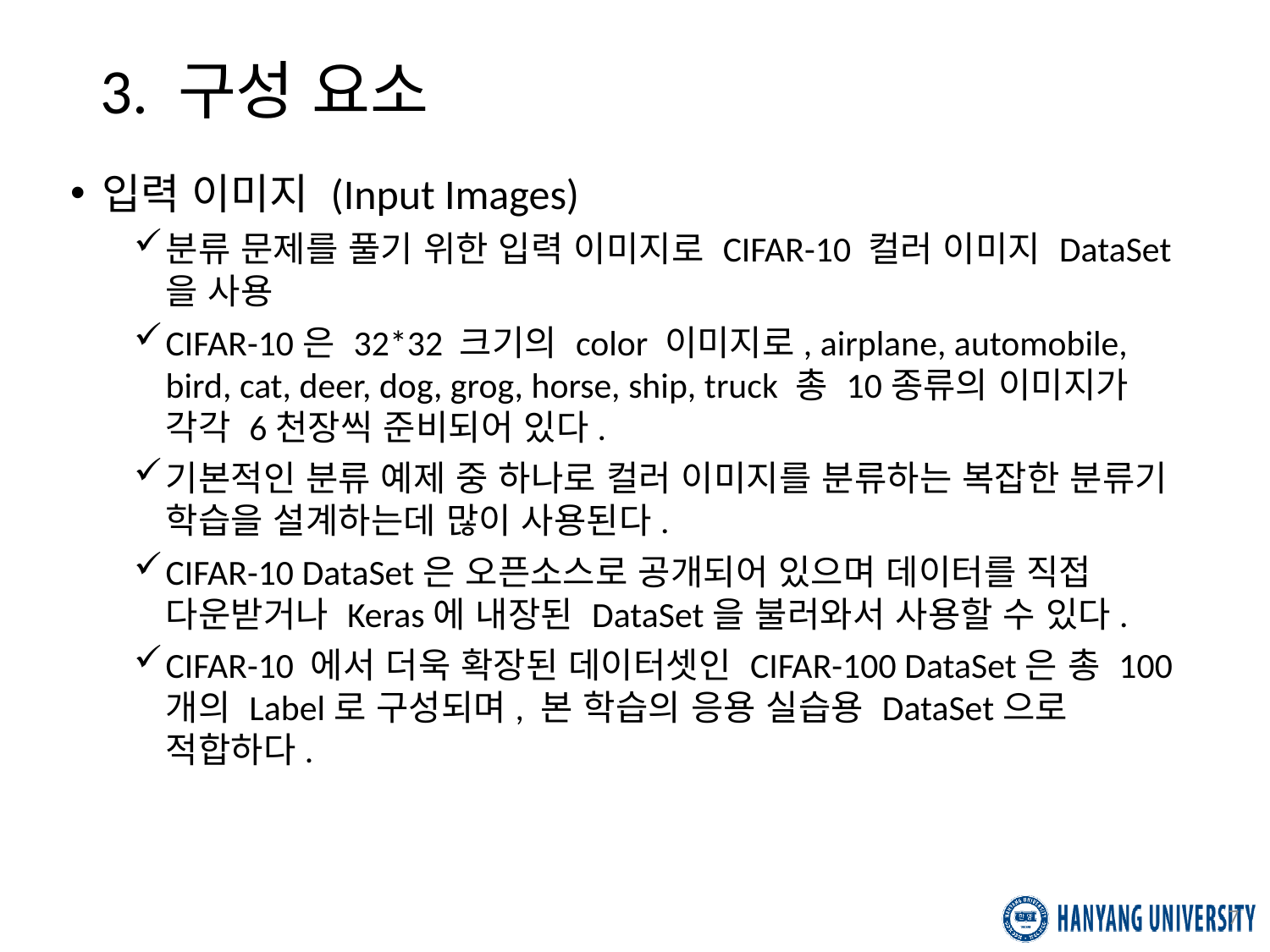

# 3. 구성 요소
입력 이미지 (Input Images)
분류 문제를 풀기 위한 입력 이미지로 CIFAR-10 컬러 이미지 DataSet을 사용
CIFAR-10은 32*32 크기의 color 이미지로, airplane, automobile, bird, cat, deer, dog, grog, horse, ship, truck 총 10종류의 이미지가 각각 6천장씩 준비되어 있다.
기본적인 분류 예제 중 하나로 컬러 이미지를 분류하는 복잡한 분류기 학습을 설계하는데 많이 사용된다.
CIFAR-10 DataSet은 오픈소스로 공개되어 있으며 데이터를 직접 다운받거나 Keras에 내장된 DataSet을 불러와서 사용할 수 있다.
CIFAR-10 에서 더욱 확장된 데이터셋인 CIFAR-100 DataSet은 총 100개의 Label로 구성되며, 본 학습의 응용 실습용 DataSet으로 적합하다.
7